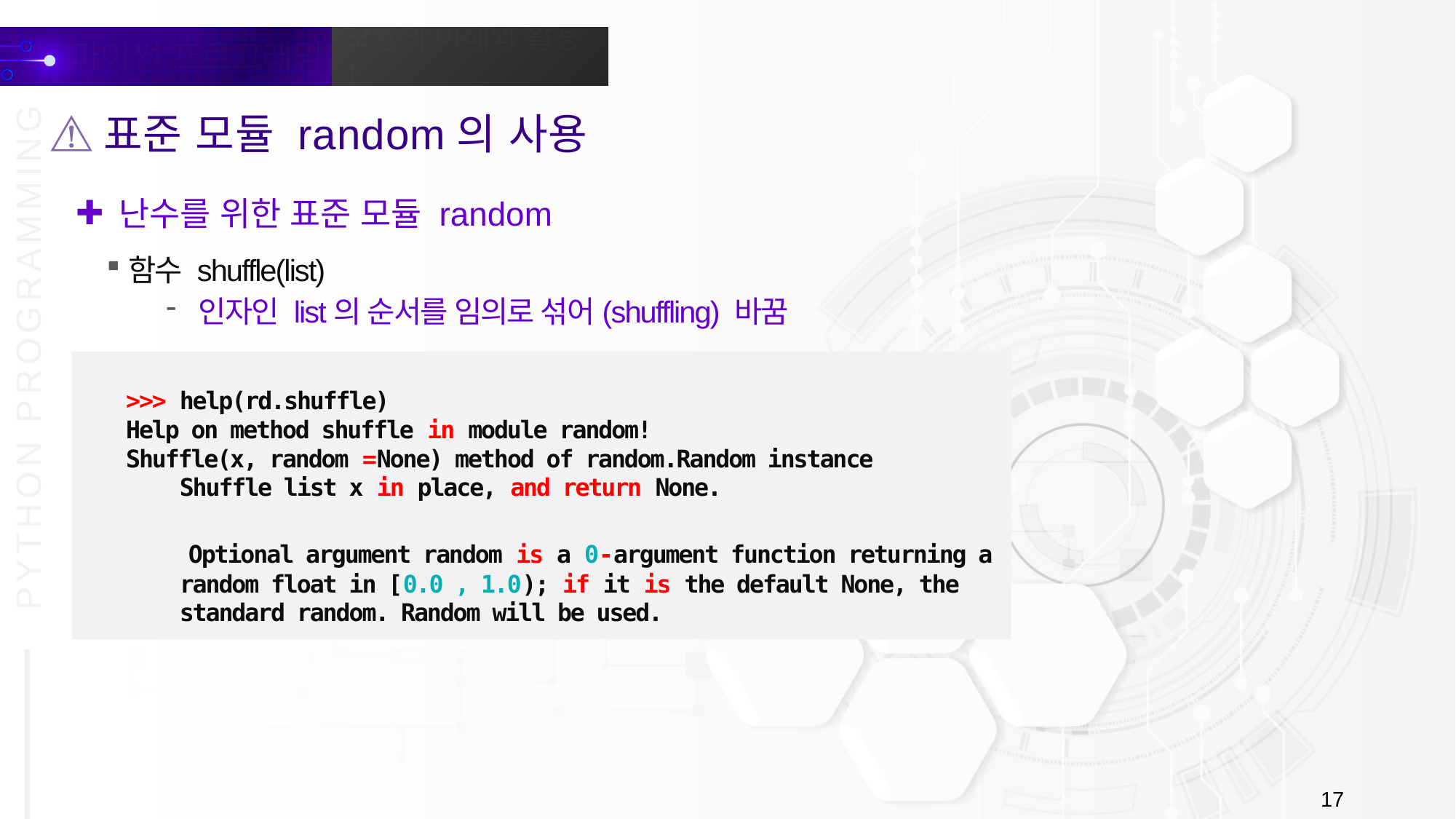

표준 모듈 random의 사용
난수를 위한 표준 모듈 random
함수 shuffle(list)
인자인 list의 순서를 임의로 섞어(shuffling) 바꿈

>>> help(rd.shuffle)
Help on method shuffle in module random!
Shuffle(x, random =None) method of random.Random instance
    Shuffle list x in place, and return None.
    Optional argument random is a 0-argument function returning a
    random float in [0.0 , 1.0); if it is the default None, the
    standard random. Random will be used.
17